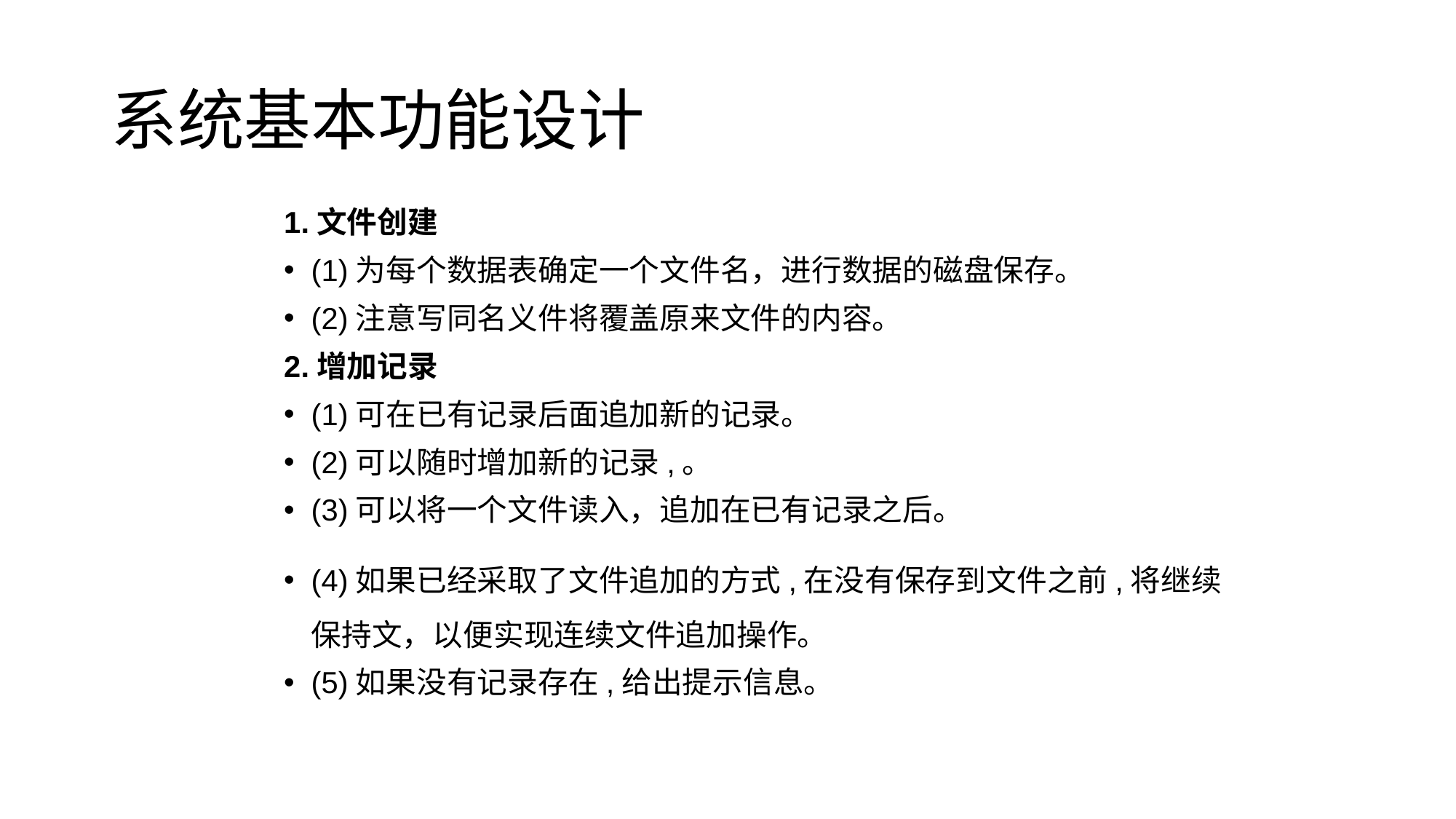

# 系统基本功能设计
1.文件创建
(1)为每个数据表确定一个文件名，进行数据的磁盘保存。
(2)注意写同名义件将覆盖原来文件的内容。
2.增加记录
(1)可在已有记录后面追加新的记录。
(2)可以随时增加新的记录,。
(3)可以将一个文件读入，追加在已有记录之后。
(4)如果已经采取了文件追加的方式,在没有保存到文件之前,将继续保持文，以便实现连续文件追加操作。
(5)如果没有记录存在,给出提示信息。